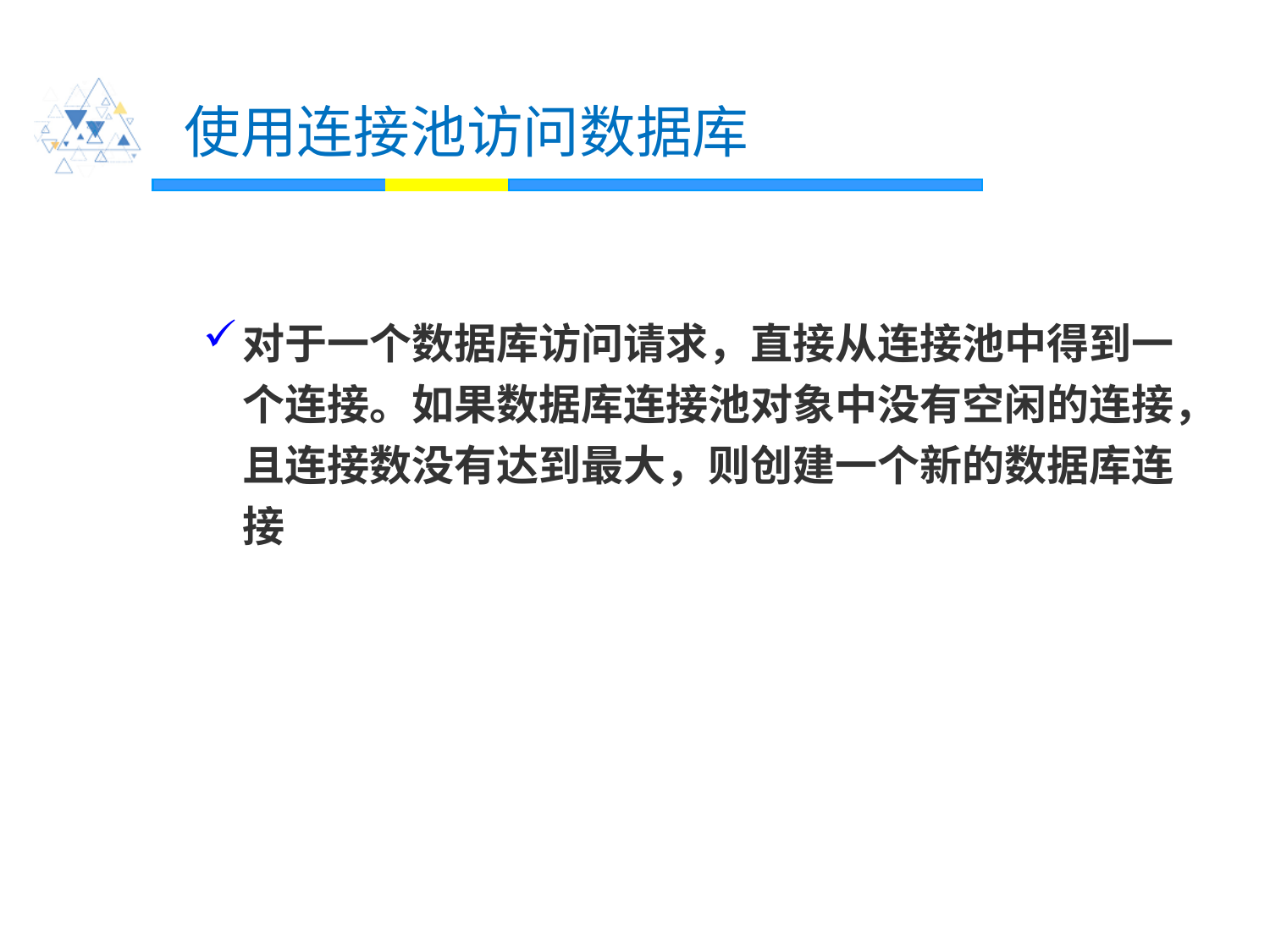

# 使用连接池访问数据库

对于一个数据库访问请求，直接从连接池中得到一个连接。如果数据库连接池对象中没有空闲的连接，且连接数没有达到最大，则创建一个新的数据库连接